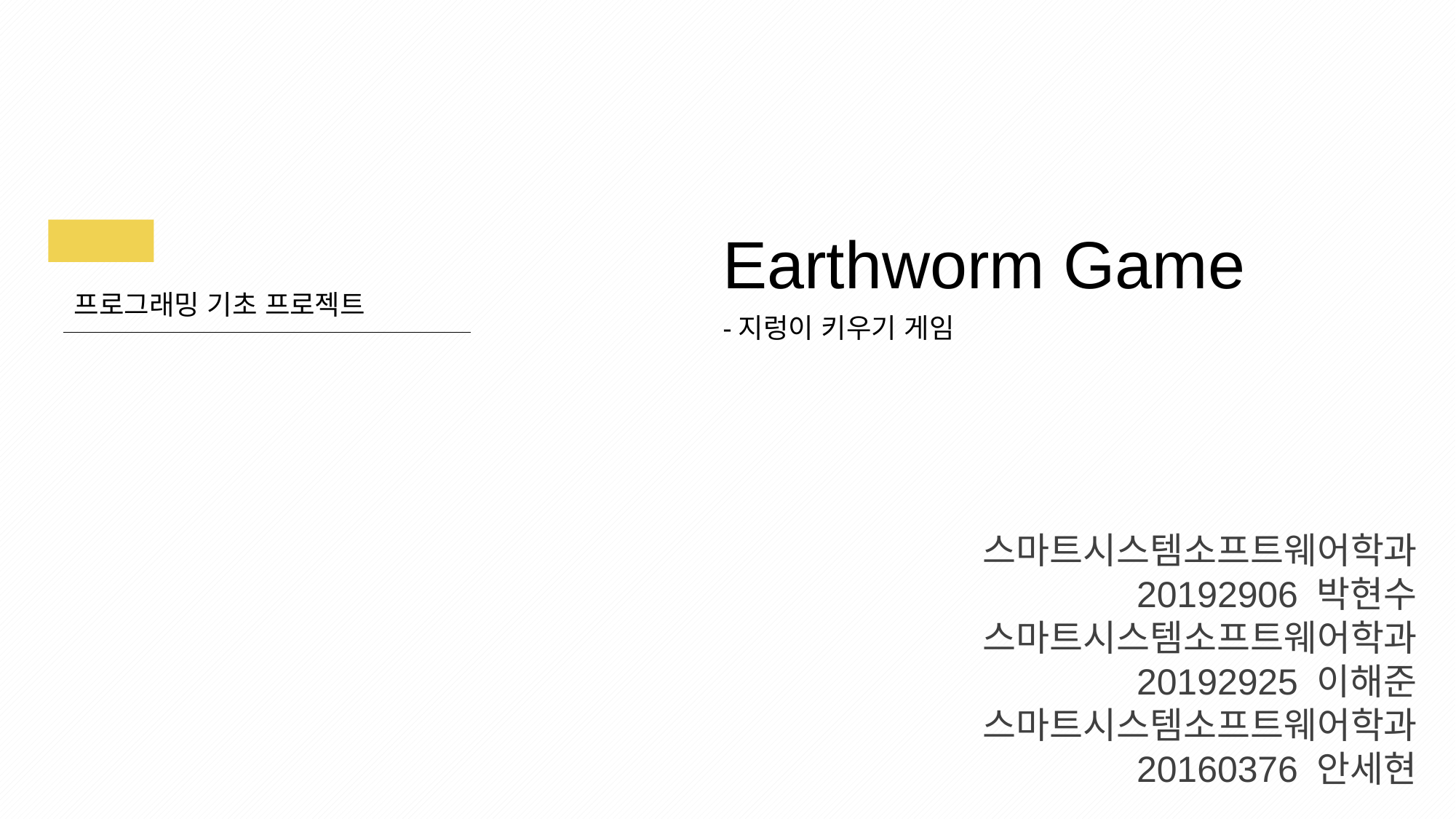

Earthworm Game

-지렁이 키우기 게임

프로그래밍 기초 프로젝트
스마트시스템소프트웨어학과
20192906 박현수
스마트시스템소프트웨어학과
20192925 이해준
스마트시스템소프트웨어학과
20160376 안세현